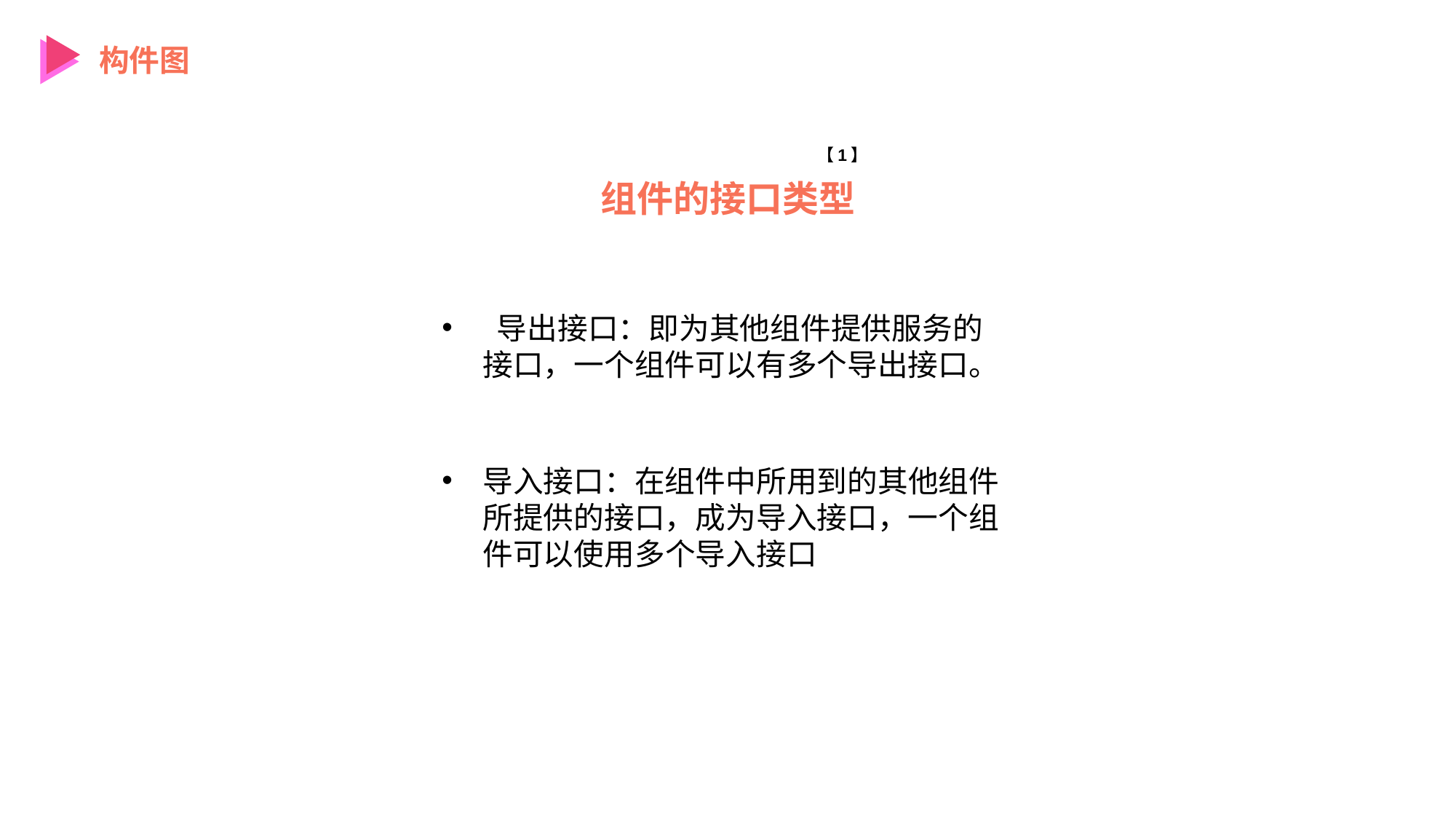

构件图
【1】
组件的接口类型
 导出接口：即为其他组件提供服务的接口，一个组件可以有多个导出接口。
导入接口：在组件中所用到的其他组件所提供的接口，成为导入接口，一个组件可以使用多个导入接口